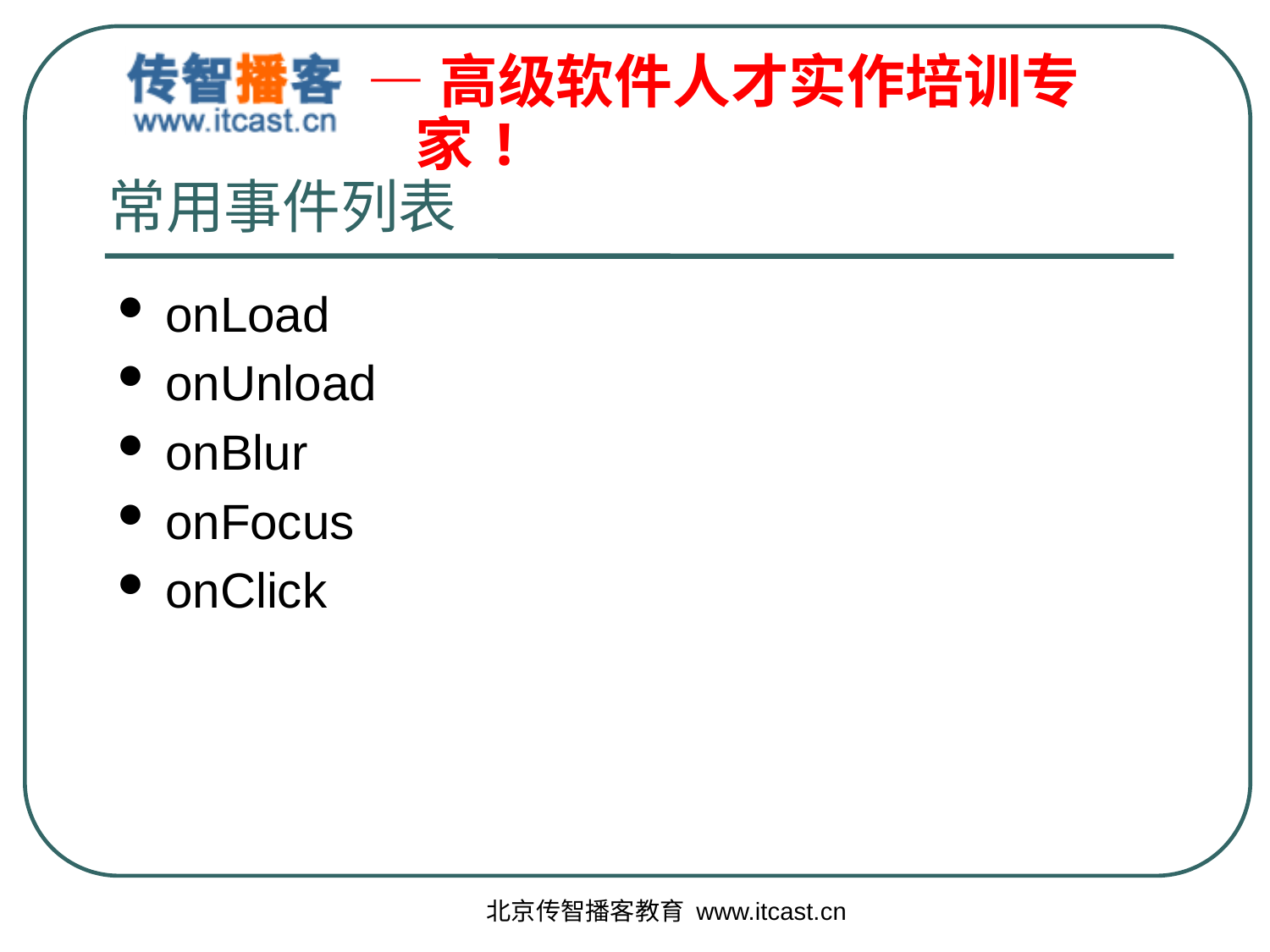

# 常用事件列表
onLoad
onUnload
onBlur
onFocus
onClick
北京传智播客教育 www.itcast.cn